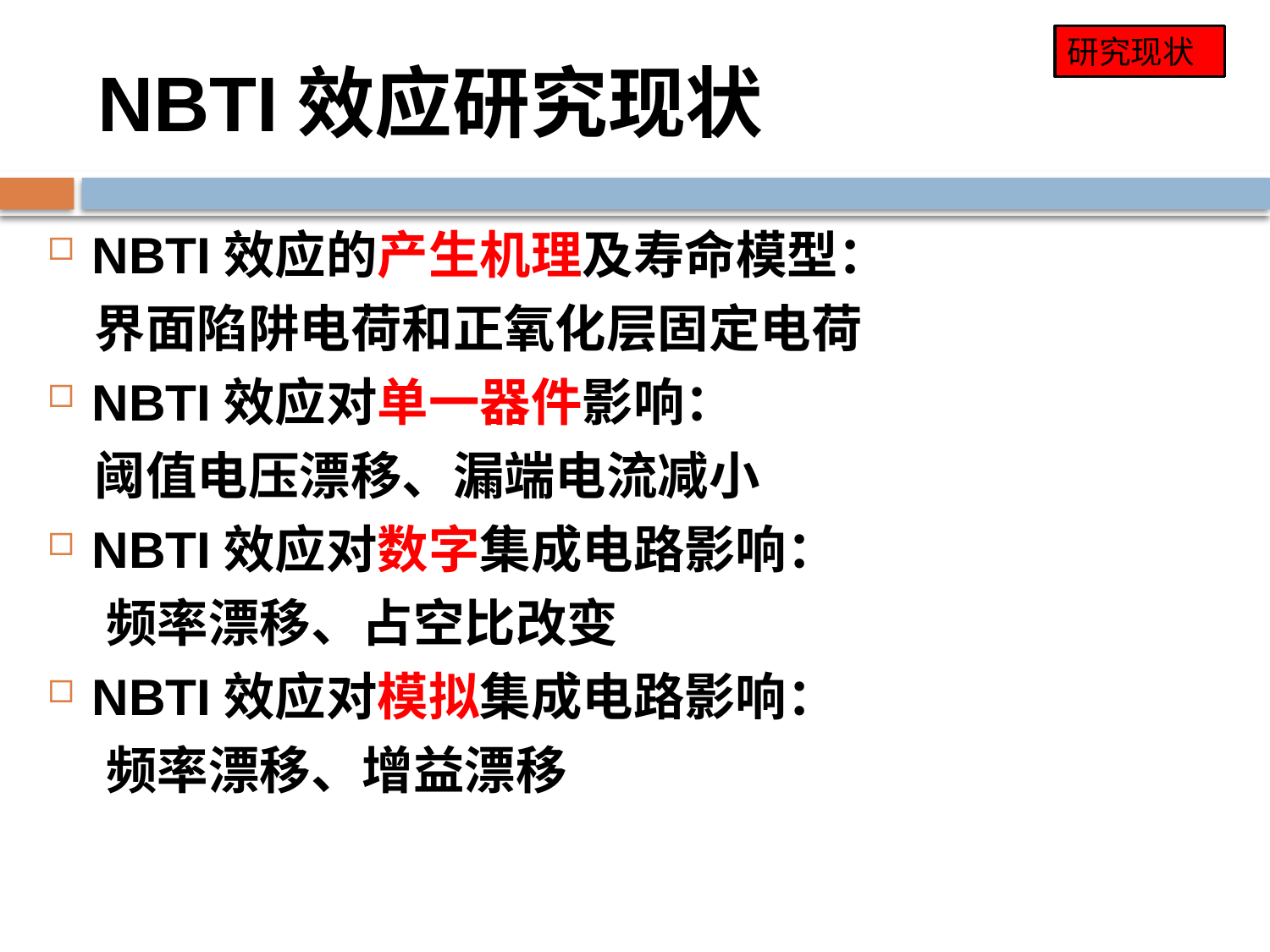

研究现状
# NBTI效应研究现状
NBTI效应的产生机理及寿命模型：
   界面陷阱电荷和正氧化层固定电荷
NBTI效应对单一器件影响：
   阈值电压漂移、漏端电流减小
NBTI效应对数字集成电路影响：
    频率漂移、占空比改变
NBTI效应对模拟集成电路影响：
    频率漂移、增益漂移